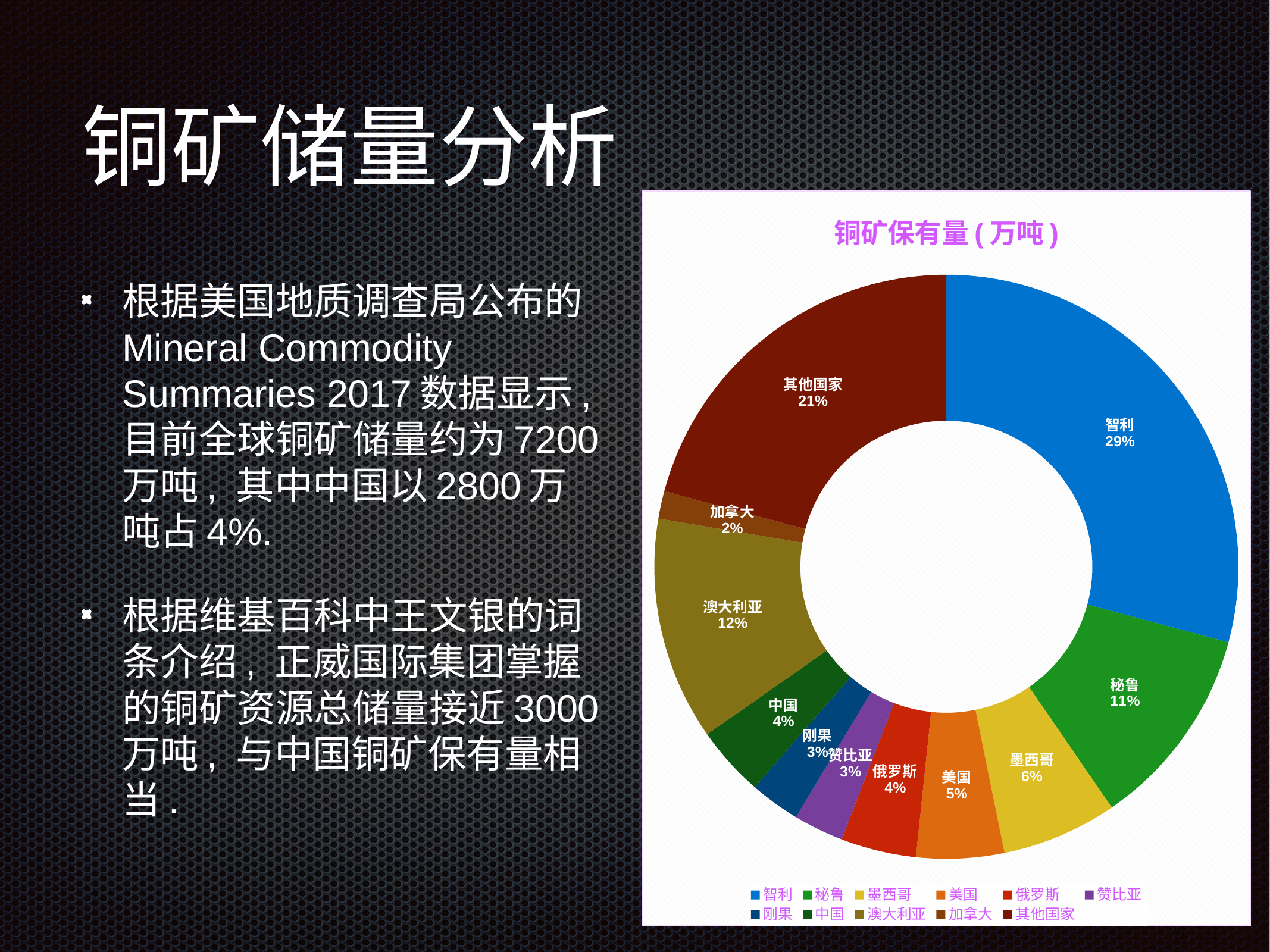

# 铜矿储量分析

### Chart:

| Category | 铜矿保有量(万吨) |
|---|---|
| 智利 | 210000.0 |
| 秘鲁 | 81000.0 |
| 墨西哥 | 46000.0 |
| 美国 | 35000.0 |
| 俄罗斯 | 30000.0 |
| 赞比亚 | 20000.0 |
| 刚果 | 20000.0 |
| 中国 | 28000.0 |
| 澳大利亚 | 89000.0 |
| 加拿大 | 11000.0 |
| 其他国家 | 150000.0 |
根据美国地质调查局公布的Mineral Commodity Summaries 2017数据显示, 目前全球铜矿储量约为7200万吨, 其中中国以2800万吨占4%.
根据维基百科中王文银的词条介绍, 正威国际集团掌握的铜矿资源总储量接近3000万吨, 与中国铜矿保有量相当.